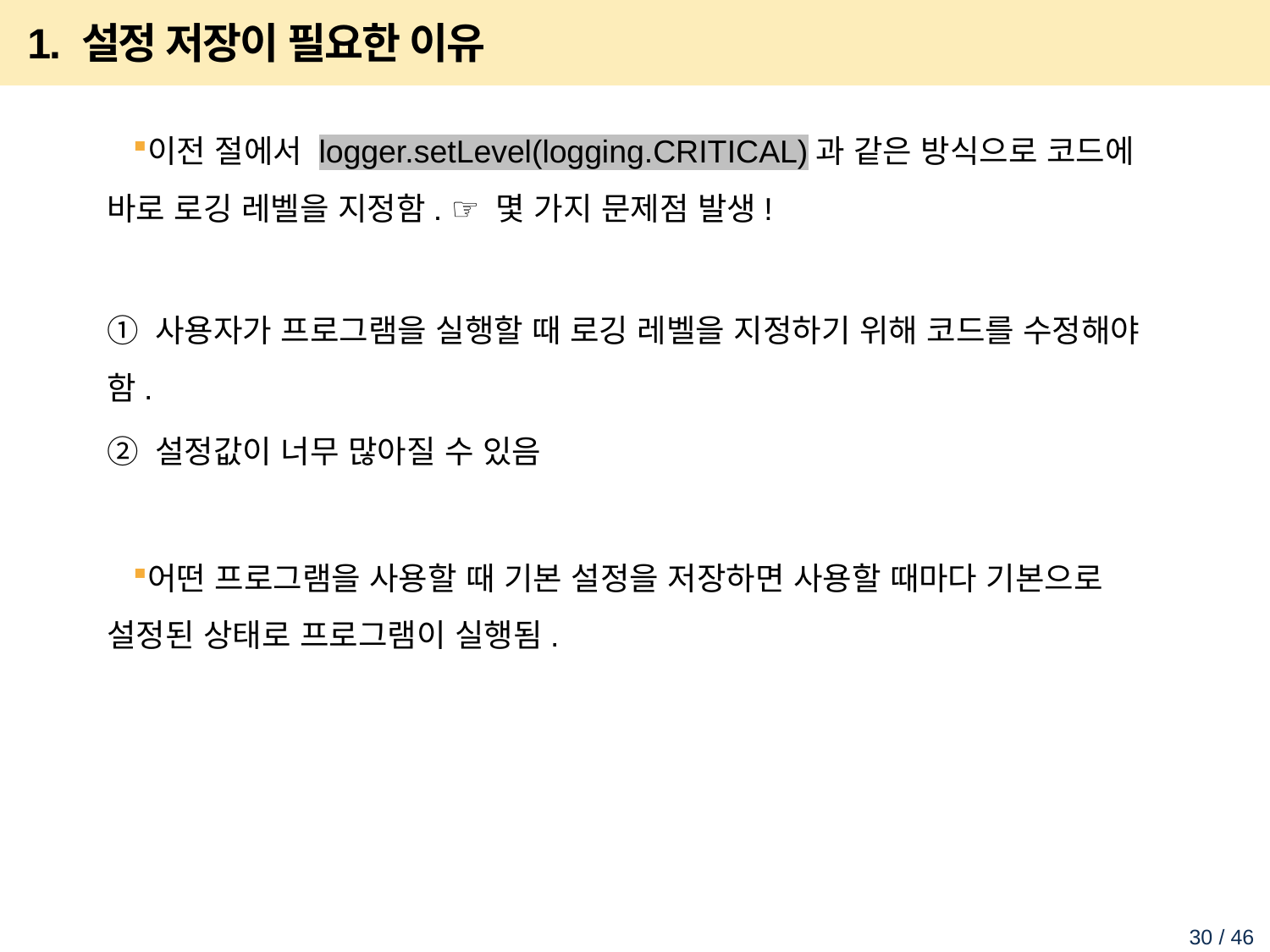

# 1. 설정 저장이 필요한 이유
이전 절에서 logger.setLevel(logging.CRITICAL)과 같은 방식으로 코드에 바로 로깅 레벨을 지정함. ☞ 몇 가지 문제점 발생!

① 사용자가 프로그램을 실행할 때 로깅 레벨을 지정하기 위해 코드를 수정해야 함.
② 설정값이 너무 많아질 수 있음

어떤 프로그램을 사용할 때 기본 설정을 저장하면 사용할 때마다 기본으로 설정된 상태로 프로그램이 실행됨.